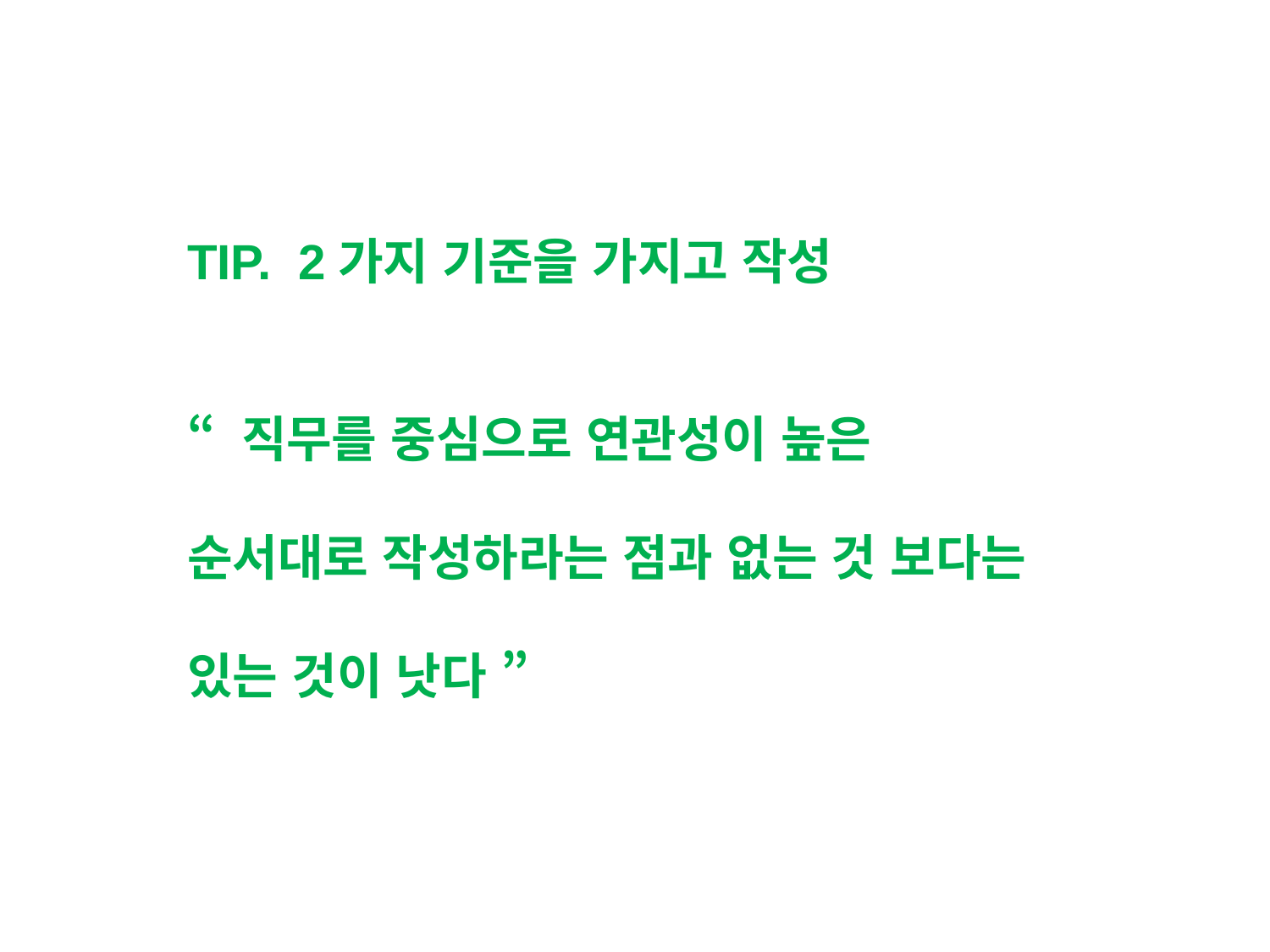

TIP.  2가지 기준을 가지고 작성

“ 직무를 중심으로 연관성이 높은 순서대로 작성하라는 점과 없는 것 보다는 있는 것이 낫다 ”